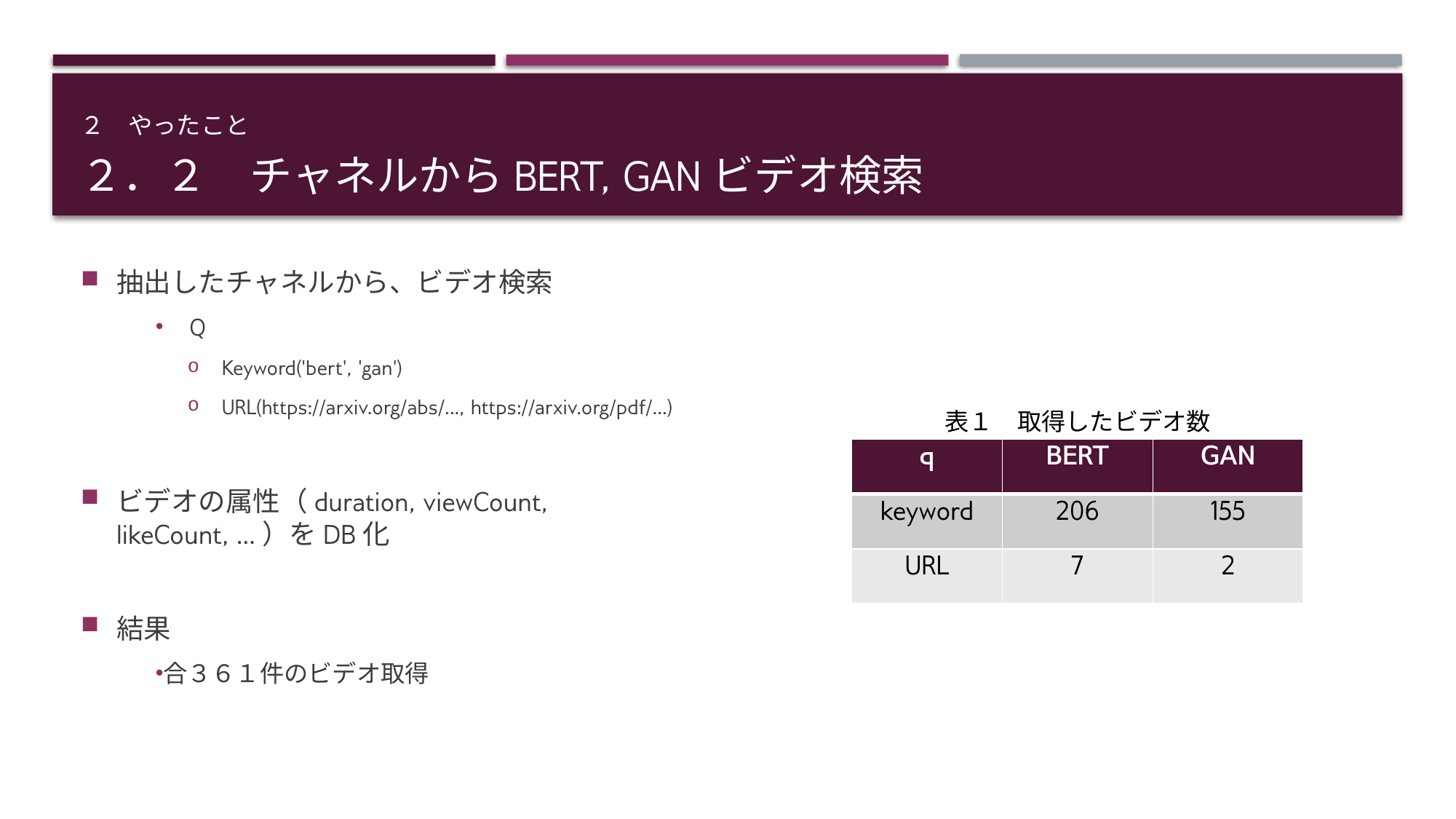

２　やったこと
# ２．２　チャネルからBERT, GANビデオ検索
抽出したチャネルから、ビデオ検索
Q
Keyword('bert', 'gan')
URL(https://arxiv.org/abs/..., https://arxiv.org/pdf/...)

ビデオの属性（duration, viewCount, likeCount, ...）をDB化

結果
合３６１件のビデオ取得

表１　取得したビデオ数
| q | BERT | GAN |
| --- | --- | --- |
| keyword | 206 | 155 |
| URL | 7 | 2 |